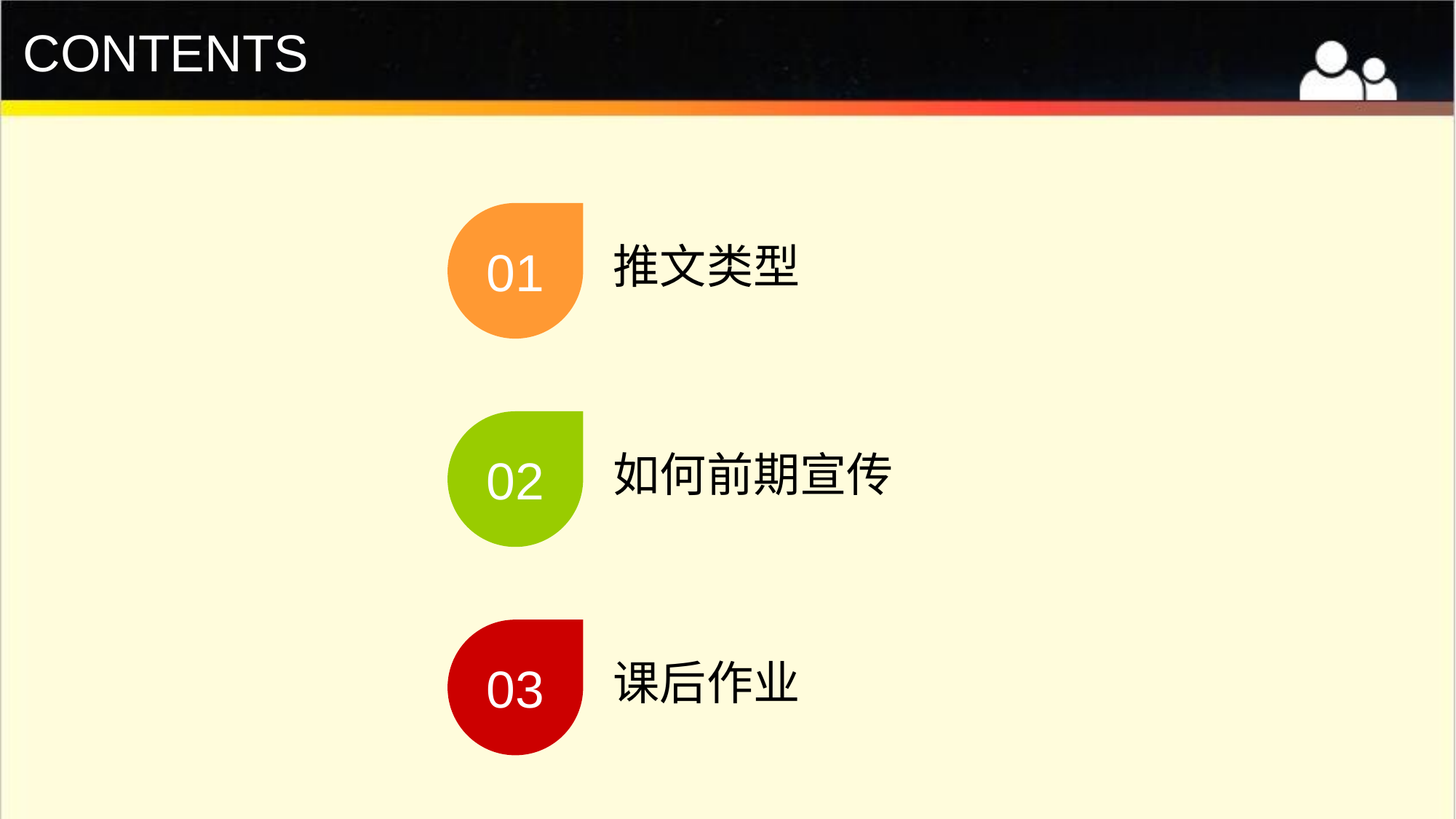

CONTENTS
01
推文类型
02
如何前期宣传
03
课后作业